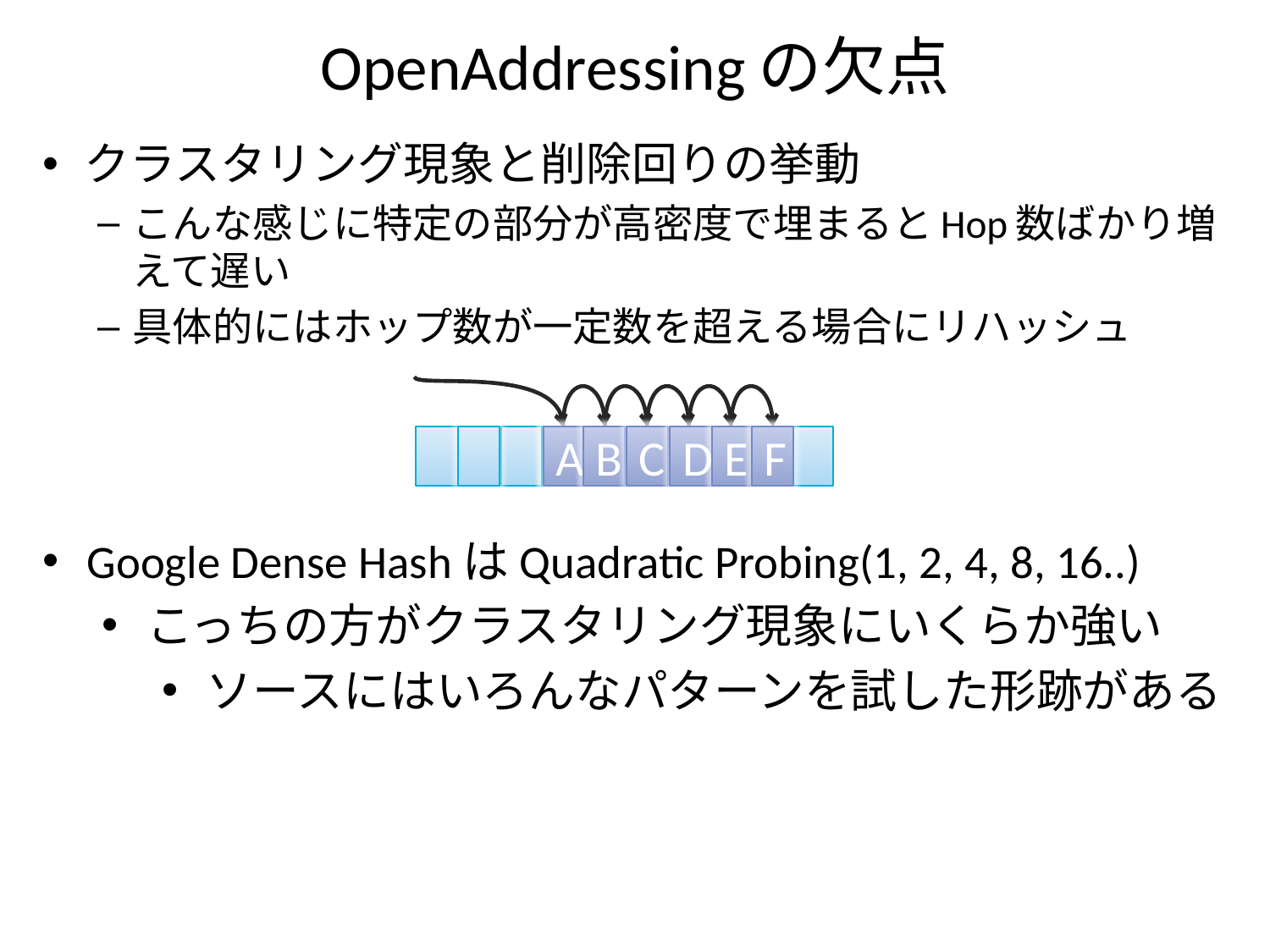

# OpenAddressingの欠点
クラスタリング現象と削除回りの挙動
こんな感じに特定の部分が高密度で埋まるとHop数ばかり増えて遅い
具体的にはホップ数が一定数を超える場合にリハッシュ

B
C
D
E
F

A

Google Dense HashはQuadratic Probing(1, 2, 4, 8, 16..)
こっちの方がクラスタリング現象にいくらか強い
ソースにはいろんなパターンを試した形跡がある